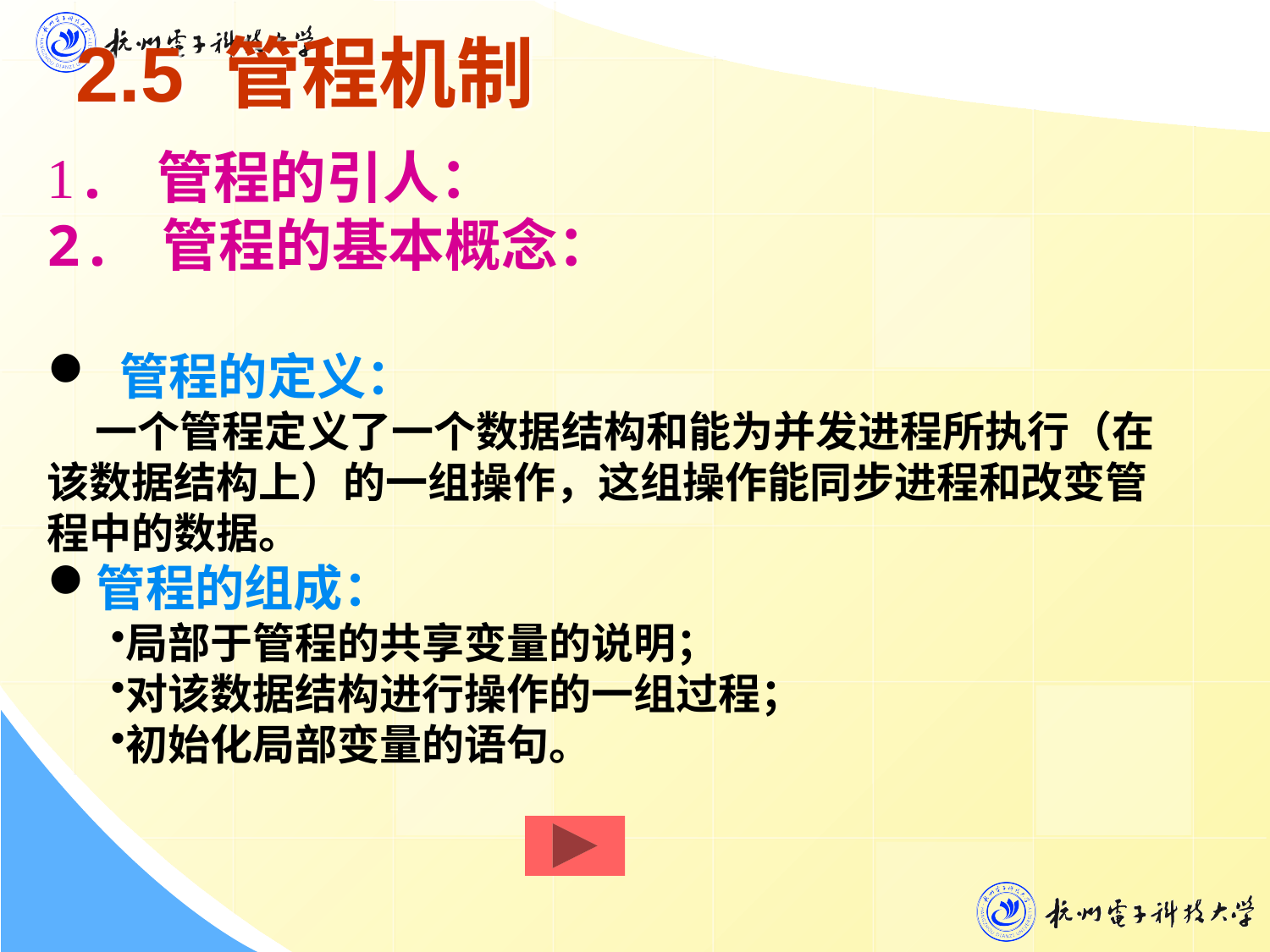

2.5 管程机制
1. 管程的引人：
2. 管程的基本概念：

 管程的定义：
    一个管程定义了一个数据结构和能为并发进程所执行（在该数据结构上）的一组操作，这组操作能同步进程和改变管程中的数据。
管程的组成：
局部于管程的共享变量的说明；
对该数据结构进行操作的一组过程；
初始化局部变量的语句。